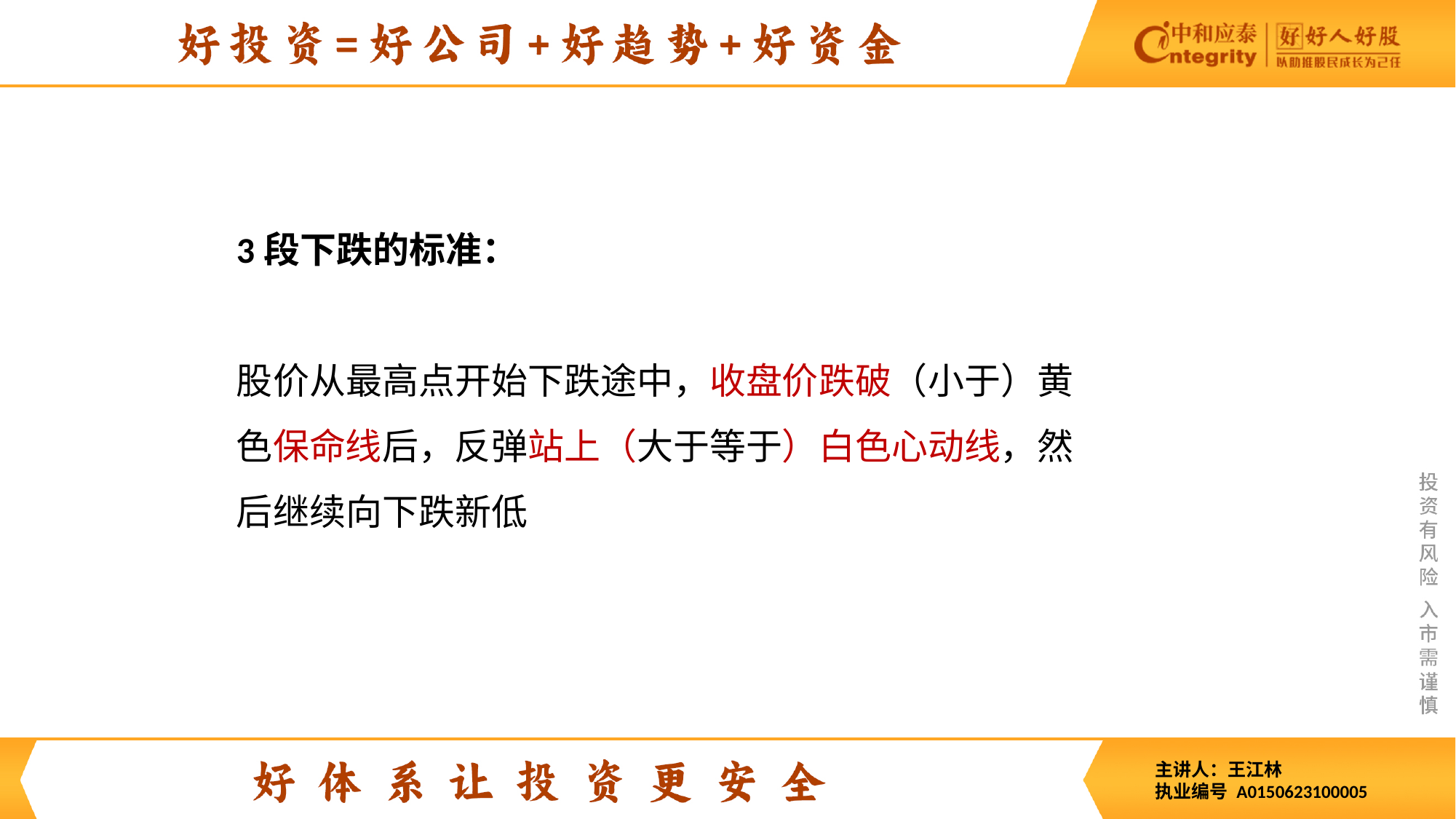

3段下跌的标准：

股价从最高点开始下跌途中，收盘价跌破（小于）黄色保命线后，反弹站上（大于等于）白色心动线，然后继续向下跌新低
主讲人：王江林
执业编号 A0150623100005